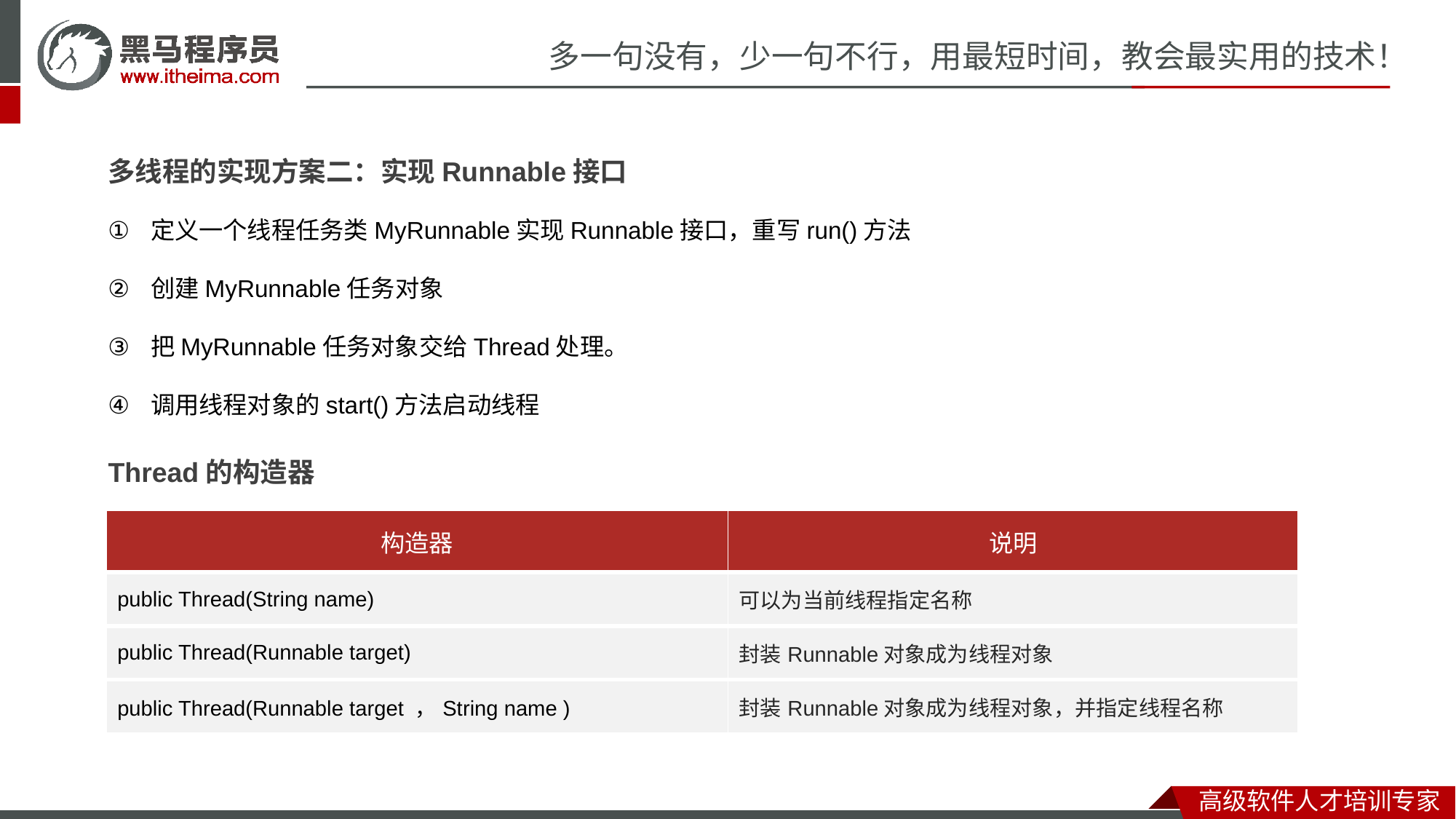

多线程的实现方案二：实现Runnable接口
定义一个线程任务类MyRunnable实现Runnable接口，重写run()方法
创建MyRunnable任务对象
把MyRunnable任务对象交给Thread处理。
调用线程对象的start()方法启动线程
Thread的构造器
| 构造器 | 说明 |
| --- | --- |
| public Thread(String name) | 可以为当前线程指定名称 |
| public Thread(Runnable target) | 封装Runnable对象成为线程对象 |
| public Thread(Runnable target ，String name ) | 封装Runnable对象成为线程对象，并指定线程名称 |